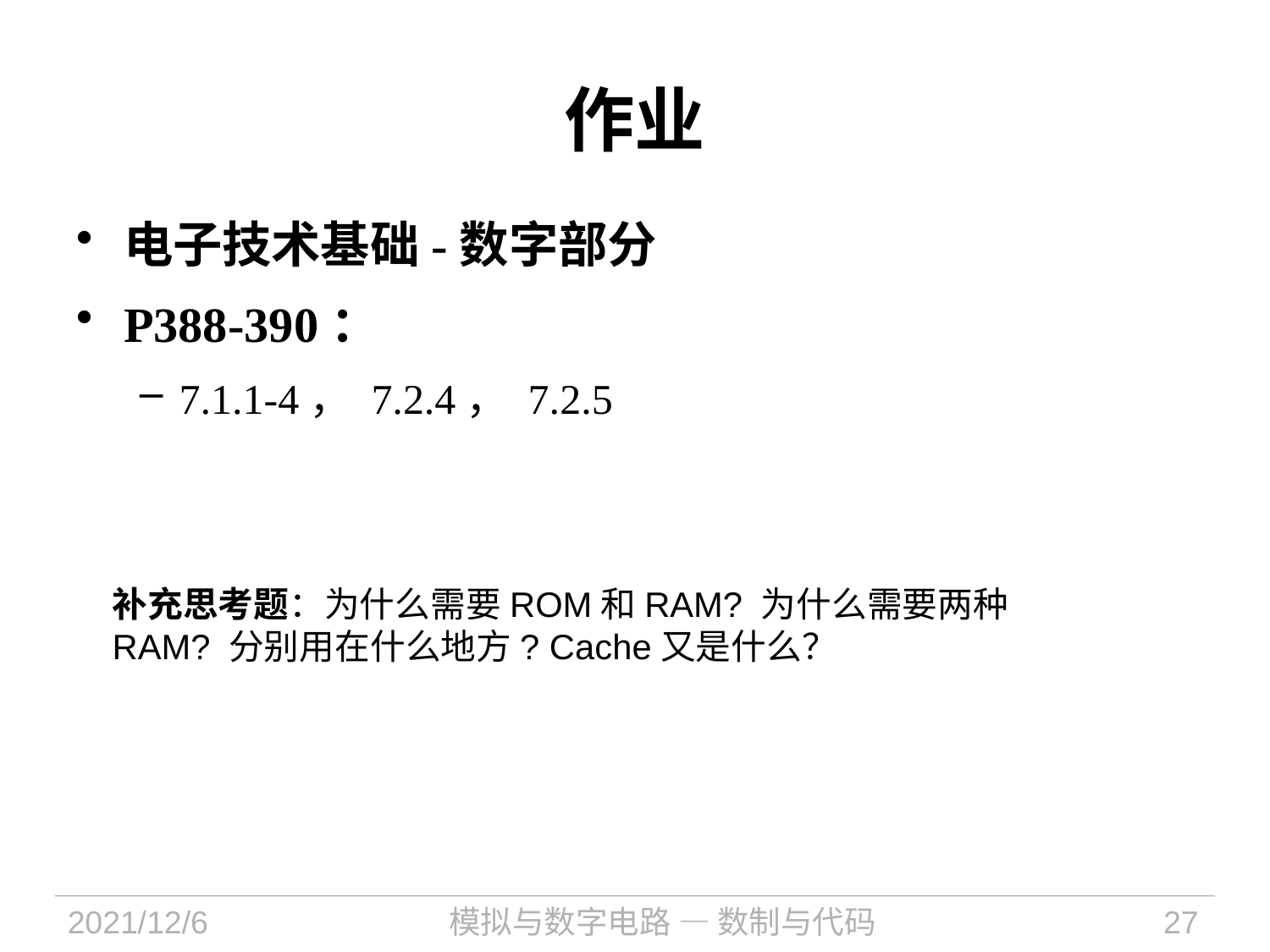

# 作业
电子技术基础-数字部分
P388-390：
7.1.1-4， 7.2.4， 7.2.5
补充思考题：为什么需要ROM和RAM? 为什么需要两种RAM? 分别用在什么地方? Cache又是什么？
2021/12/6
模拟与数字电路 — 数制与代码
27